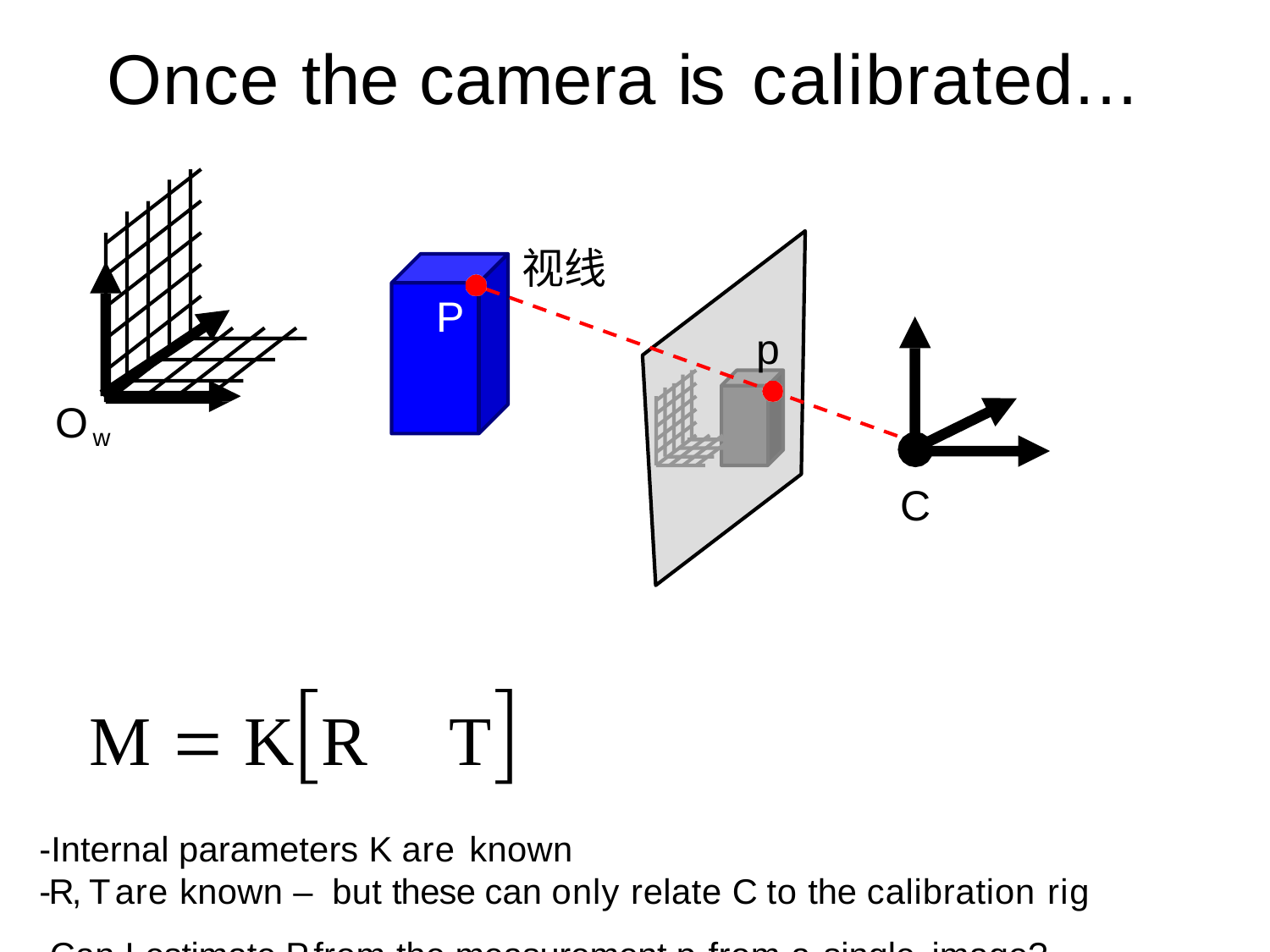

# Once the camera is calibrated...

视线

P

p

Ow

C
M = K[R	T]
-Internal parameters K are known
-R, T are known – but these can only relate C to the calibration rig
Can I estimate P from the measurement p from a single image?
No - in general L (P can be anywhere along the line defined by C and p)